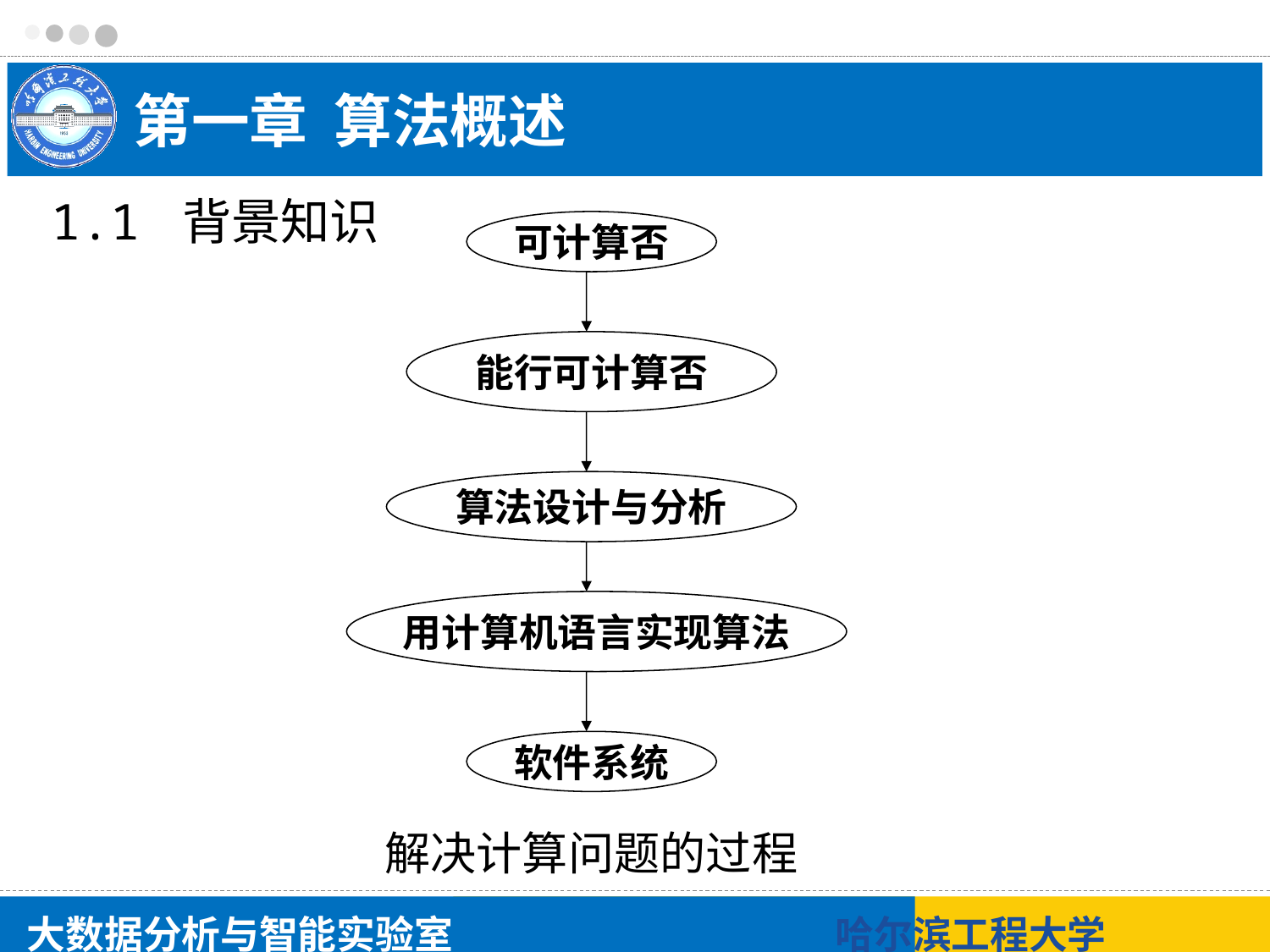

# 第一章  算法概述
1.1 背景知识
可计算否

能行可计算否

算法设计与分析

用计算机语言实现算法

软件系统
解决计算问题的过程